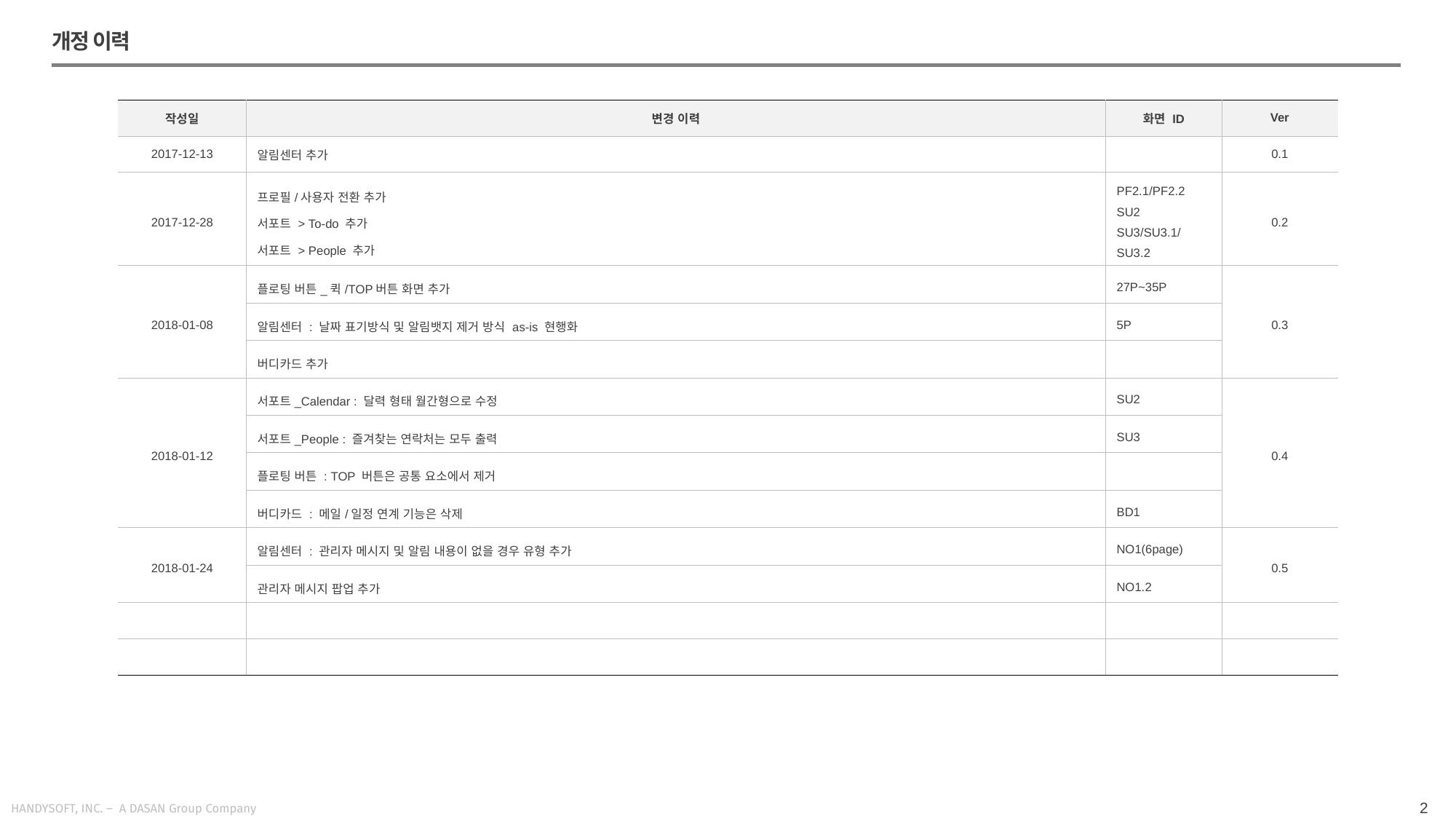

개정 이력
| 작성일 | 변경 이력 | 화면 ID | Ver |
| --- | --- | --- | --- |
| 2017-12-13 | 알림센터 추가 |  | 0.1 |
| 2017-12-28 | 프로필/사용자 전환 추가 서포트 > To-do 추가 서포트 > People 추가 | PF2.1/PF2.2 SU2 SU3/SU3.1/SU3.2 | 0.2 |
| 2018-01-08 | 플로팅 버튼\_퀵/TOP버튼 화면 추가 | 27P~35P | 0.3 |
|  | 알림센터 : 날짜 표기방식 및 알림뱃지 제거 방식 as-is 현행화 | 5P |  |
|  | 버디카드 추가 |  |  |
| 2018-01-12 | 서포트\_Calendar : 달력 형태 월간형으로 수정 | SU2 | 0.4 |
|  | 서포트\_People : 즐겨찾는 연락처는 모두 출력 | SU3 |  |
|  | 플로팅 버튼 : TOP 버튼은 공통 요소에서 제거 |  |  |
|  | 버디카드 : 메일/일정 연계 기능은 삭제 | BD1 |  |
| 2018-01-24 | 알림센터 : 관리자 메시지 및 알림 내용이 없을 경우 유형 추가 | NO1(6page) | 0.5 |
|  | 관리자 메시지 팝업 추가 | NO1.2 |  |
|  |  |  |  |
|  |  |  |  |